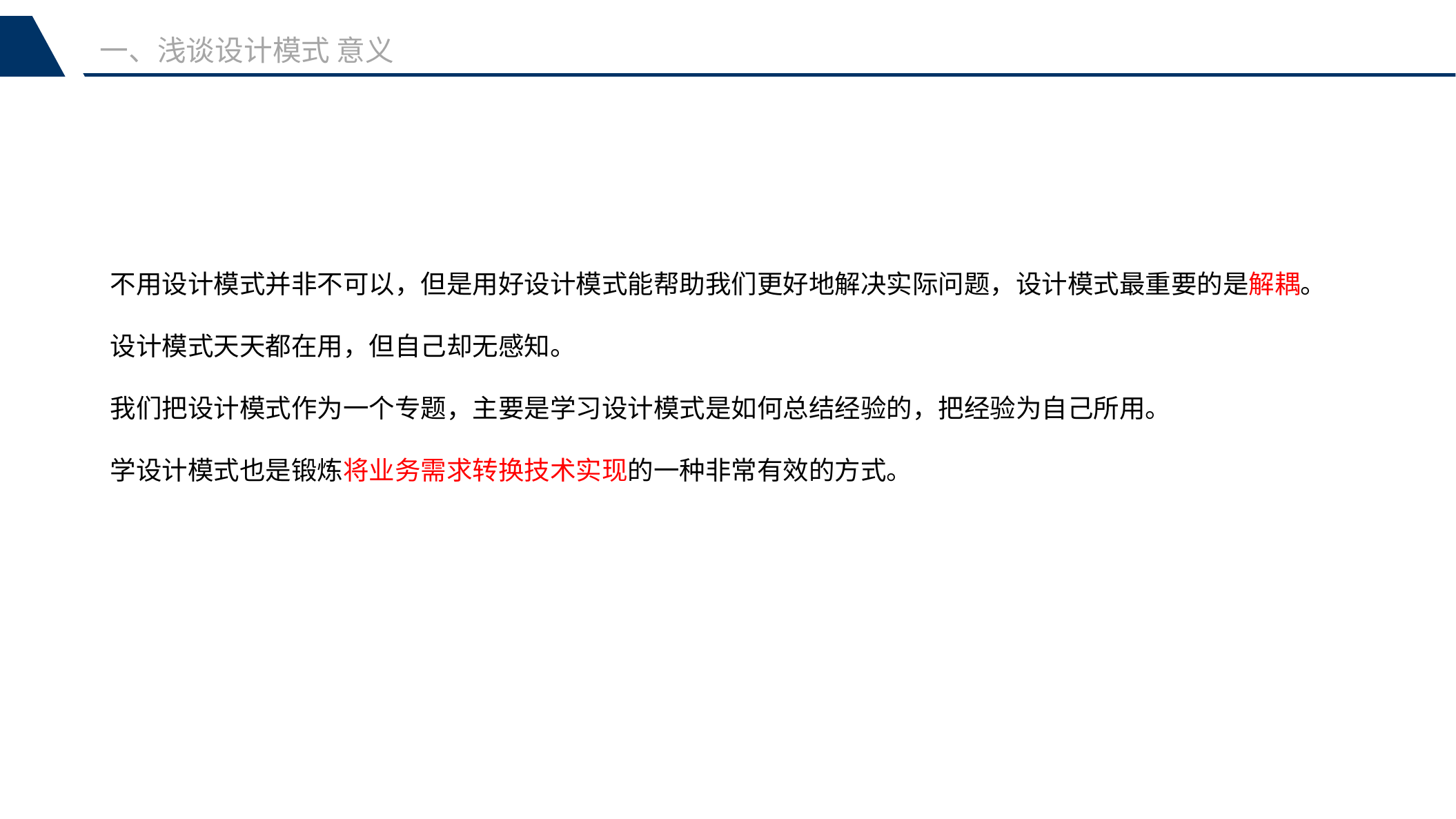

一、浅谈设计模式 意义

不用设计模式并非不可以，但是用好设计模式能帮助我们更好地解决实际问题，设计模式最重要的是解耦。

设计模式天天都在用，但自己却无感知。

我们把设计模式作为一个专题，主要是学习设计模式是如何总结经验的，把经验为自己所用。

学设计模式也是锻炼将业务需求转换技术实现的一种非常有效的方式。